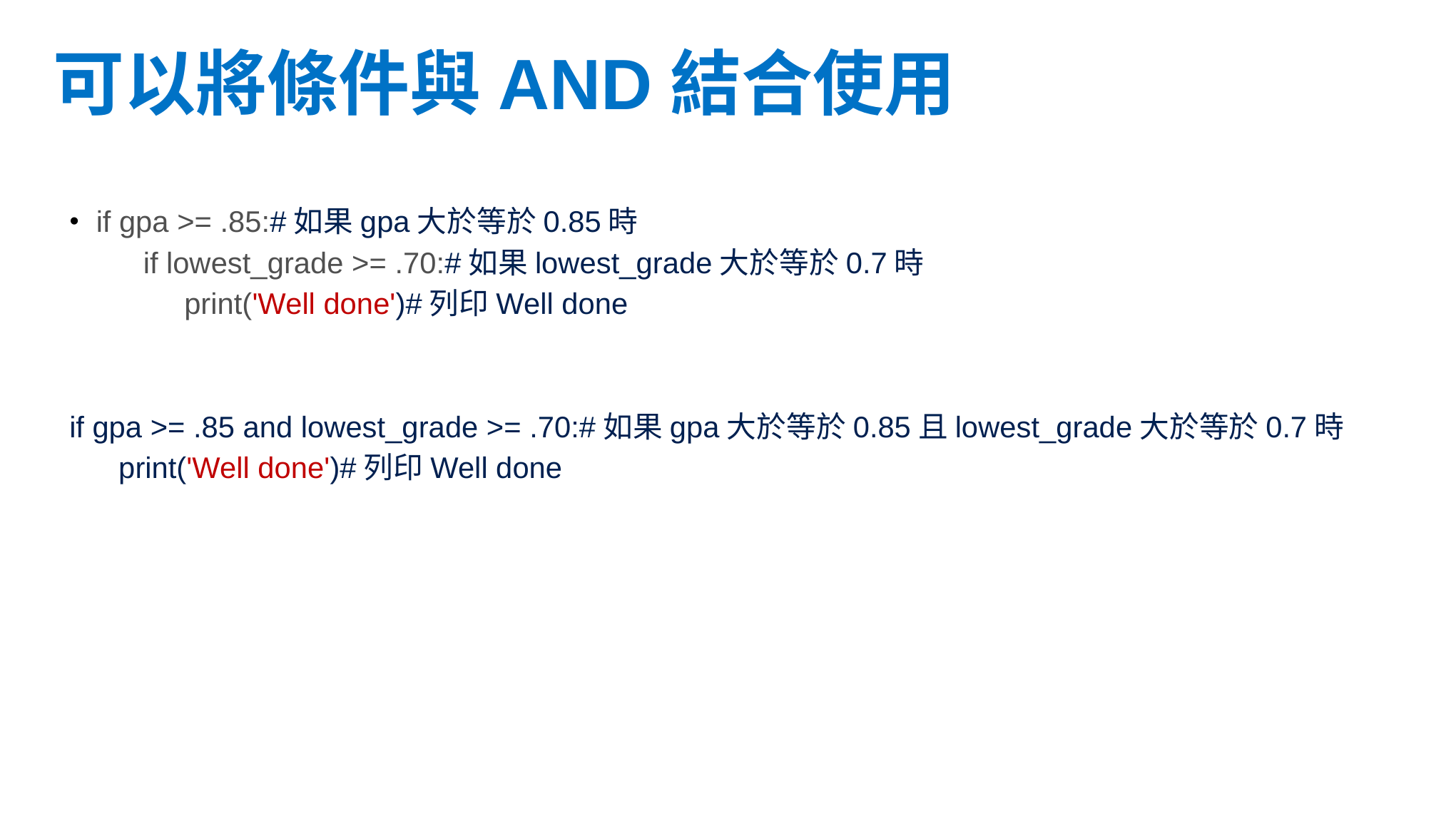

可以將條件與AND結合使用

if gpa >= .85:#如果gpa大於等於0.85時
         if lowest_grade >= .70:#如果lowest_grade大於等於0.7時
              print('Well done')#列印Well done

if gpa >= .85 and lowest_grade >= .70:#如果gpa大於等於0.85且lowest_grade大於等於0.7時
      print('Well done')#列印Well done